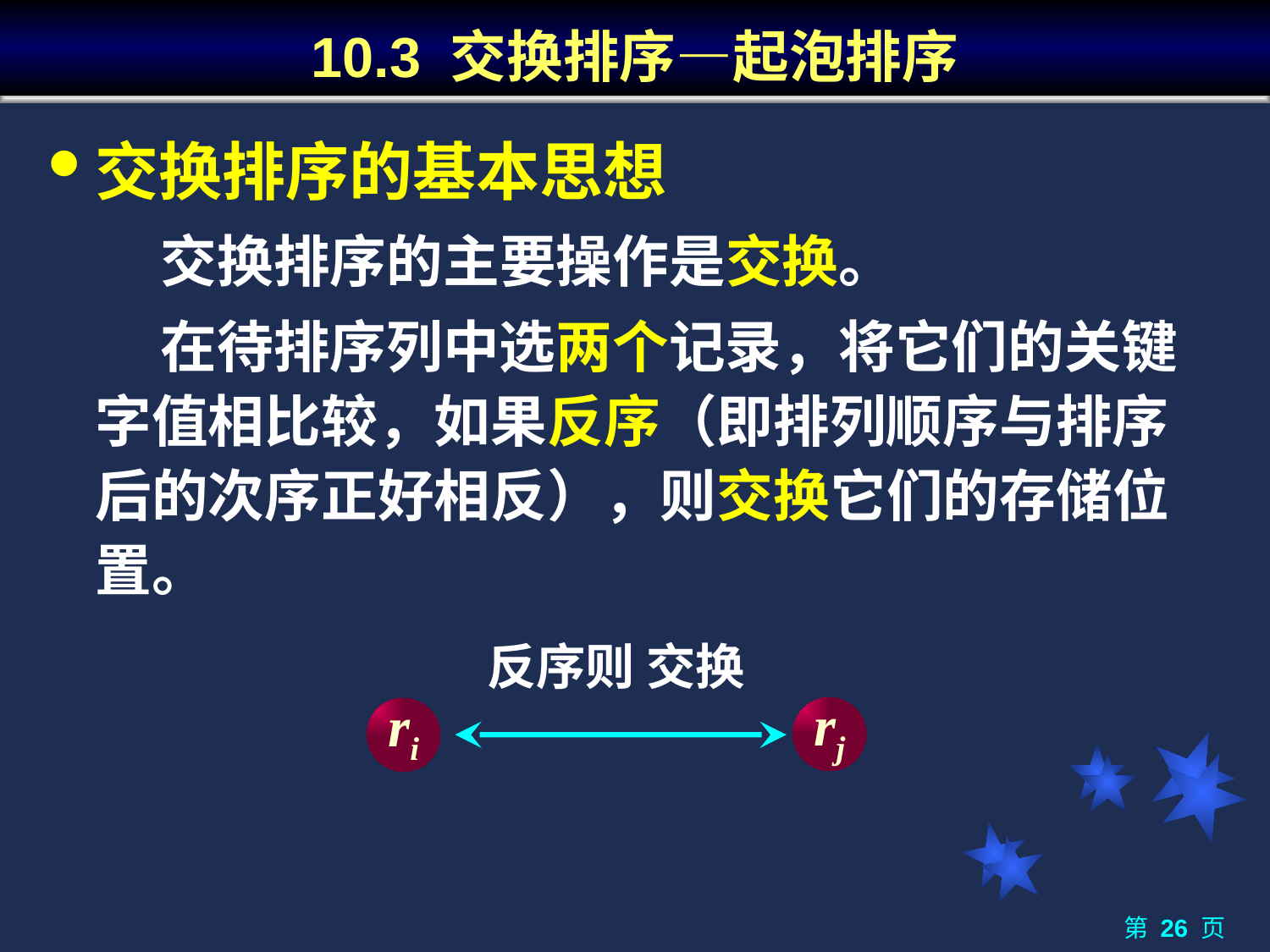

# 10.3 交换排序—起泡排序
交换排序的基本思想
	    交换排序的主要操作是交换。
	    在待排序列中选两个记录，将它们的关键字值相比较，如果反序（即排列顺序与排序后的次序正好相反），则交换它们的存储位置。
反序则 交换
rj
ri

第 26 页